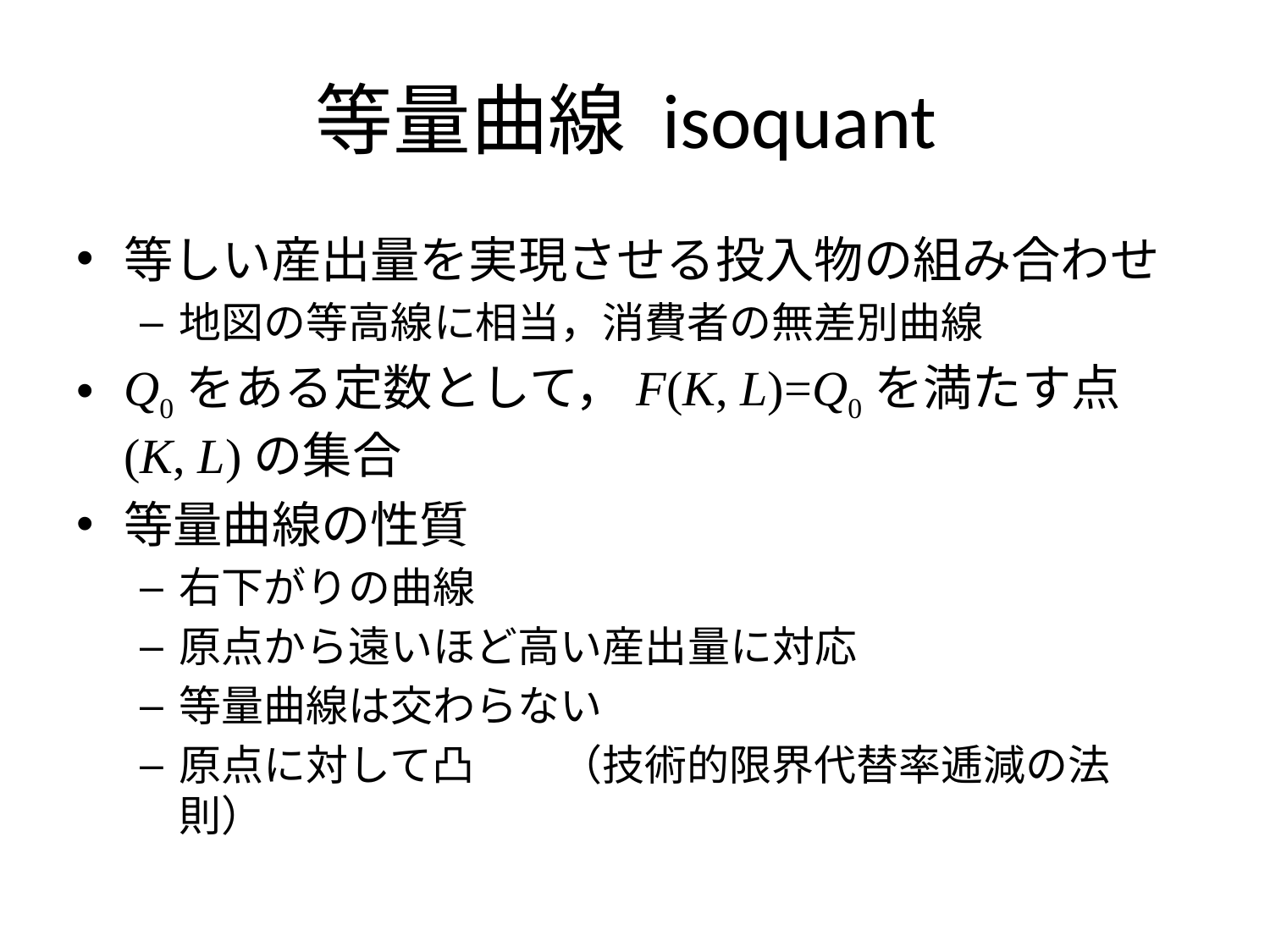

# 等量曲線 isoquant
等しい産出量を実現させる投入物の組み合わせ
地図の等高線に相当，消費者の無差別曲線
Q0をある定数として，F(K, L)=Q0を満たす点(K, L)の集合
等量曲線の性質
右下がりの曲線
原点から遠いほど高い産出量に対応
等量曲線は交わらない
原点に対して凸	（技術的限界代替率逓減の法則）